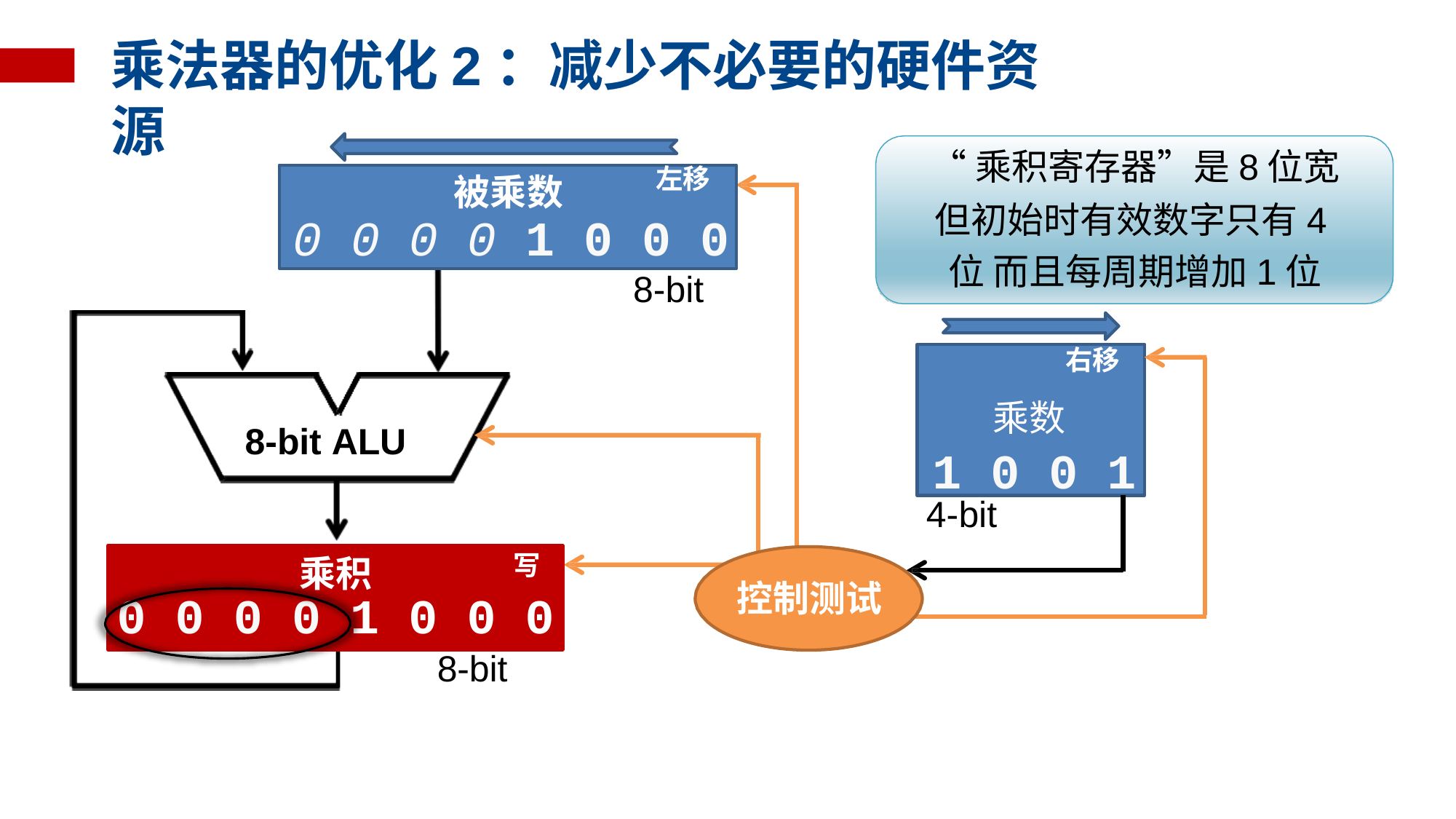

# 乘法器的优化2：减少不必要的硬件资源

“乘积寄存器”是8位宽 但初始时有效数字只有4位 而且每周期增加1位

左移

被乘数

0 0 0 0 1 0 0 0
8-bit

      右移
乘数
1 0 0 1

8-bit ALU

4-bit

写
Write
乘积
Product

控制测试

0 0 0 0 0 0 0 0

0
0
0
0
1
0
0 0
8-bit
0
0
0
0
0
0
1
0
0
0